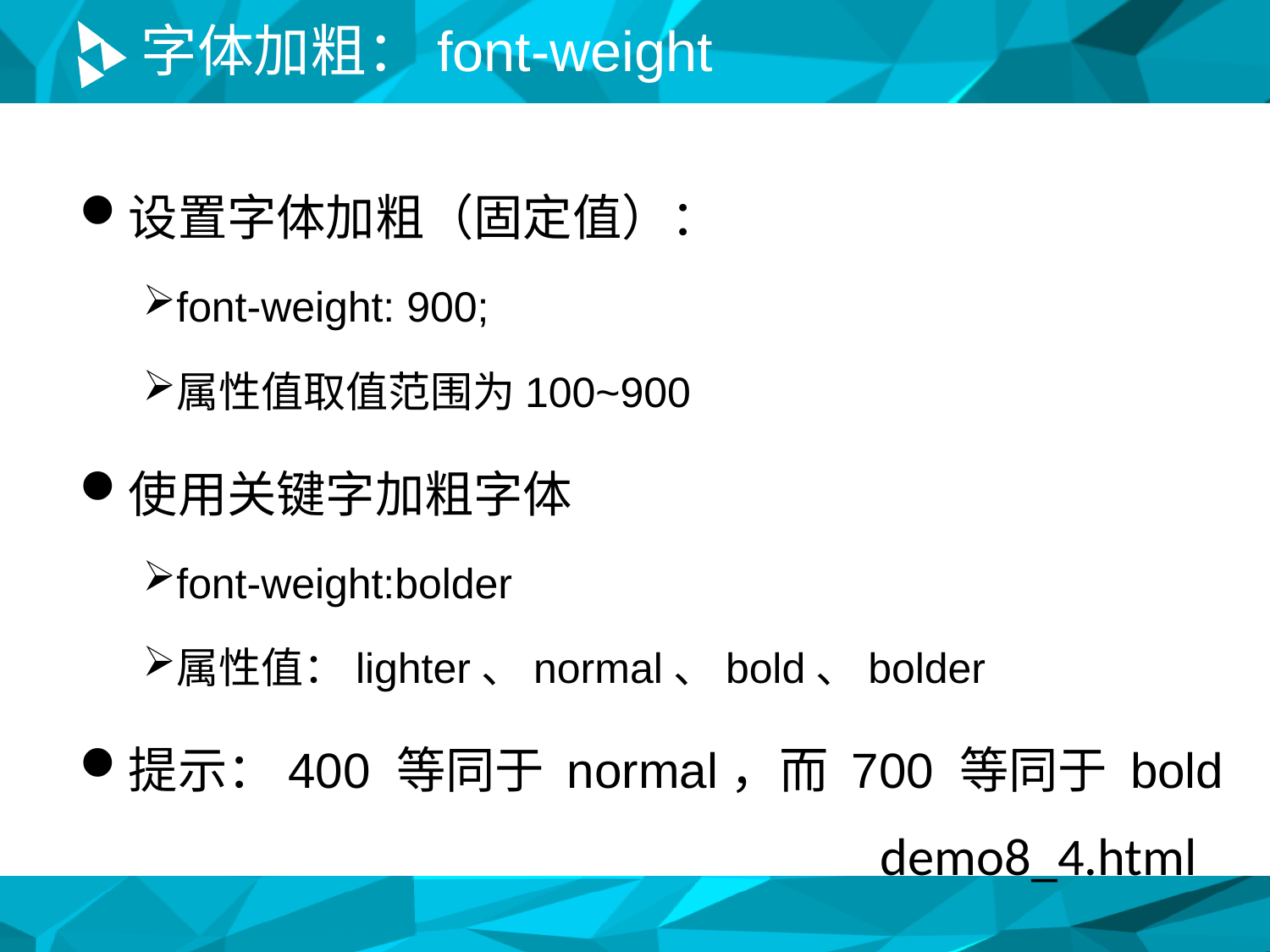

# 字体加粗：font-weight
设置字体加粗（固定值）：
font-weight: 900;
属性值取值范围为100~900
使用关键字加粗字体
font-weight:bolder
属性值：lighter、normal、bold、bolder
提示：400 等同于 normal，而 700 等同于 bold

demo8_4.html